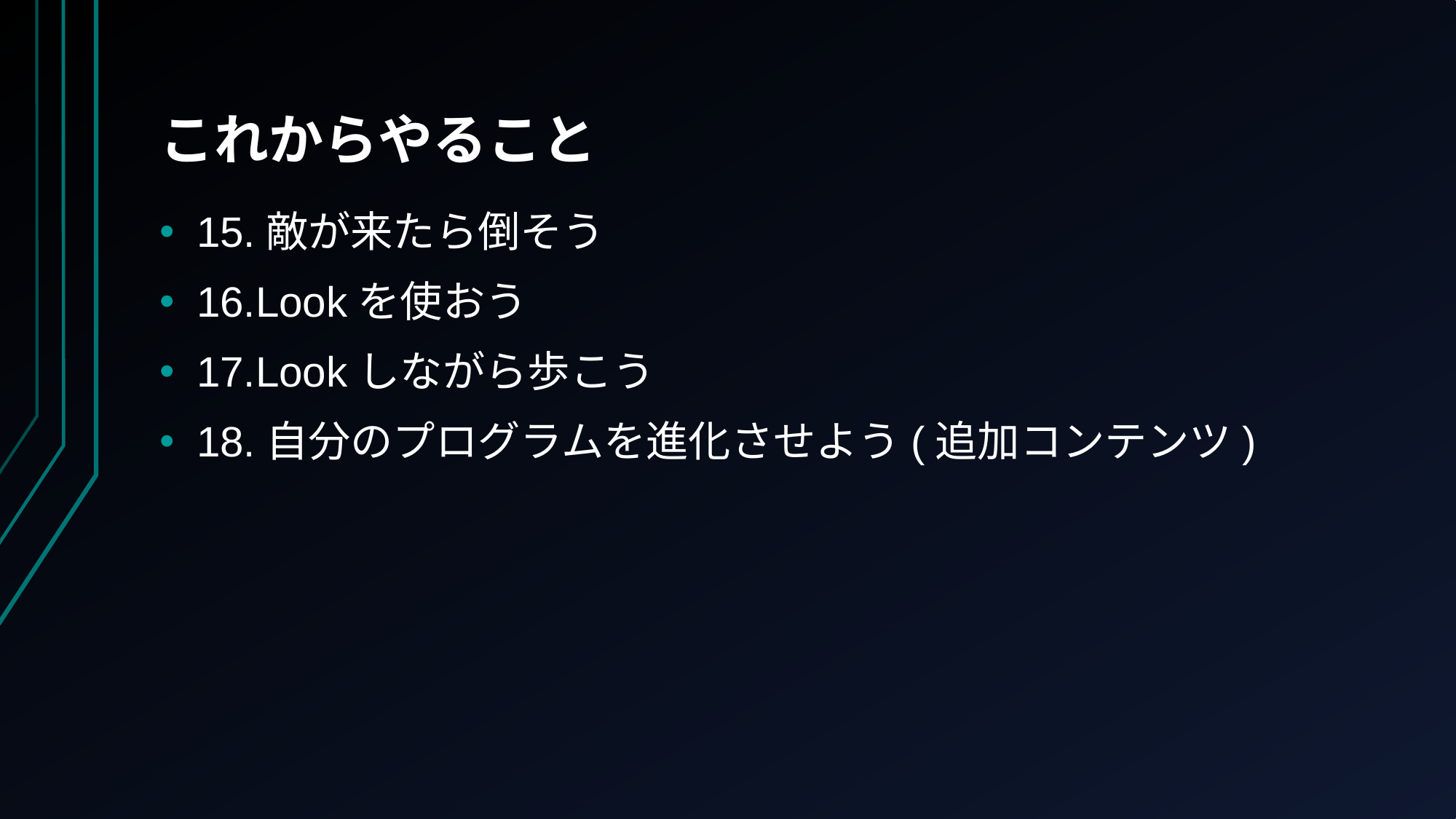

# これからやること
15.敵が来たら倒そう
16.Lookを使おう
17.Lookしながら歩こう
18.自分のプログラムを進化させよう(追加コンテンツ)